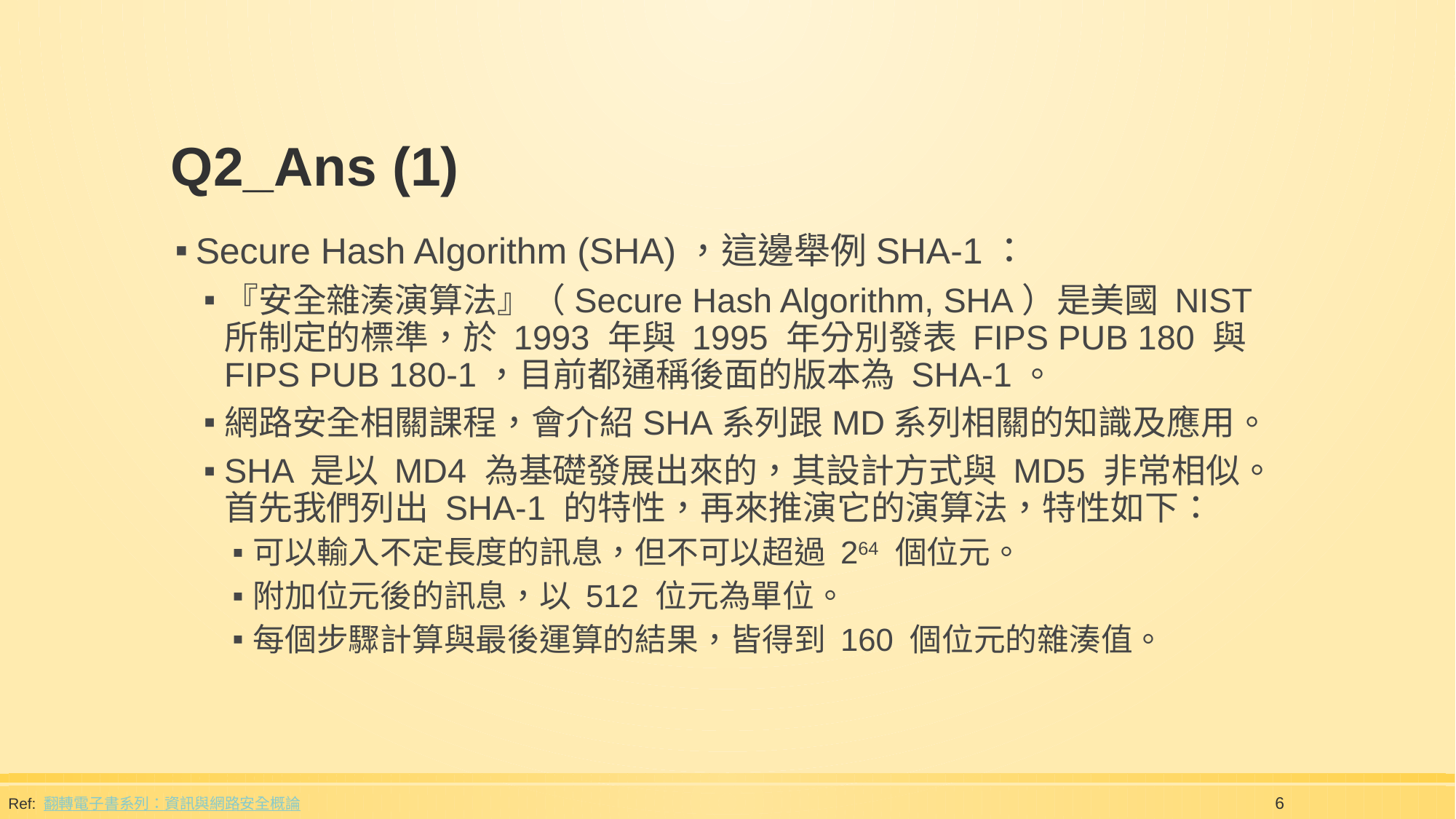

# Q2_Ans (1)
Secure Hash Algorithm (SHA)，這邊舉例SHA-1：
『安全雜湊演算法』（Secure Hash Algorithm, SHA）是美國 NIST 所制定的標準，於 1993 年與 1995 年分別發表 FIPS PUB 180 與 FIPS PUB 180-1，目前都通稱後面的版本為 SHA-1。
網路安全相關課程，會介紹SHA系列跟MD系列相關的知識及應用。
SHA 是以 MD4 為基礎發展出來的，其設計方式與 MD5 非常相似。首先我們列出 SHA-1 的特性，再來推演它的演算法，特性如下：
可以輸入不定長度的訊息，但不可以超過 264 個位元。
附加位元後的訊息，以 512 位元為單位。
每個步驟計算與最後運算的結果，皆得到 160 個位元的雜湊值。
Ref: 翻轉電子書系列：資訊與網路安全概論
6